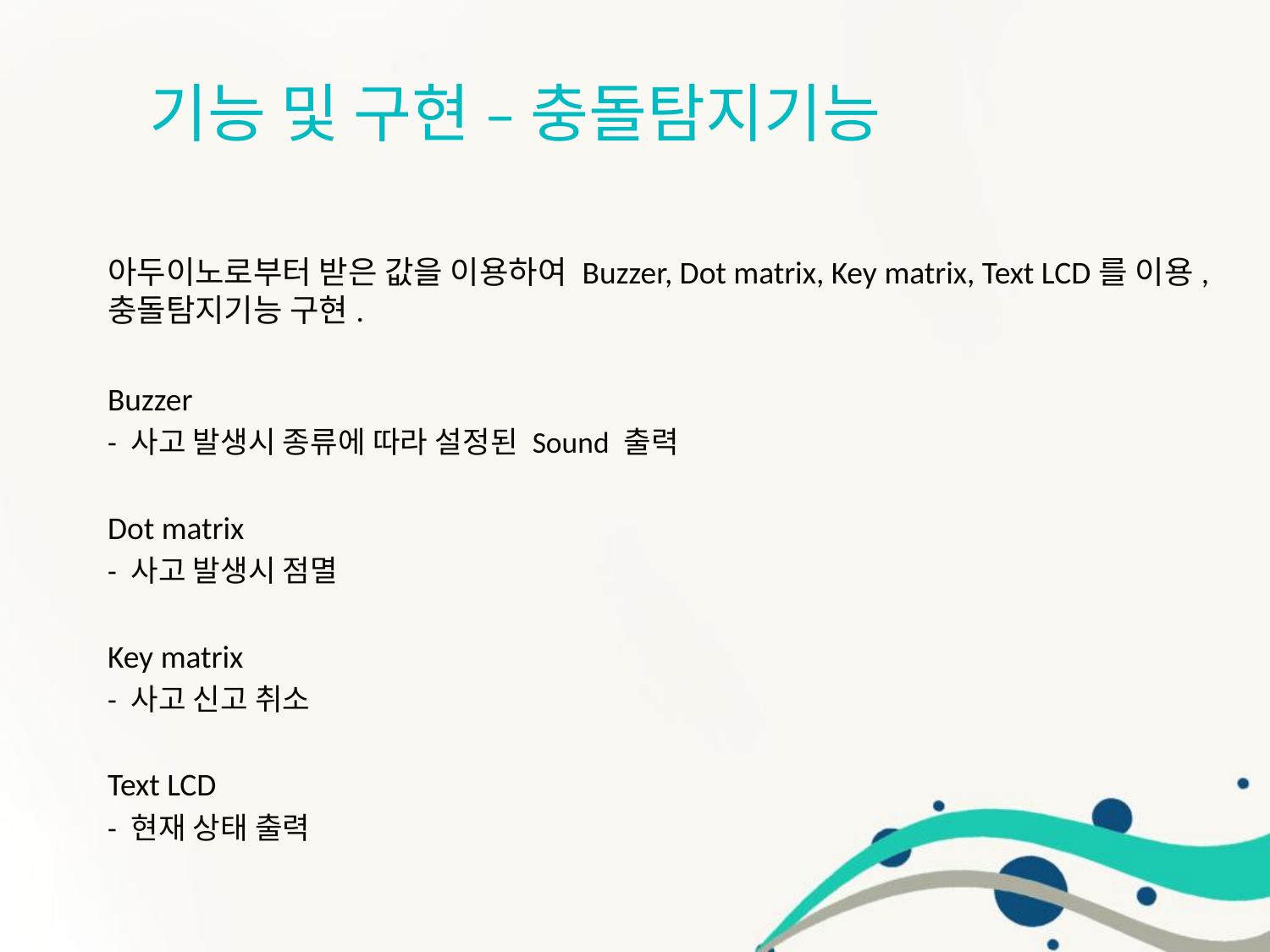

# 기능 및 구현 – 충돌탐지기능
아두이노로부터 받은 값을 이용하여 Buzzer, Dot matrix, Key matrix, Text LCD를 이용, 충돌탐지기능 구현.

Buzzer
- 사고 발생시 종류에 따라 설정된 Sound 출력

Dot matrix
- 사고 발생시 점멸

Key matrix
- 사고 신고 취소

Text LCD
- 현재 상태 출력